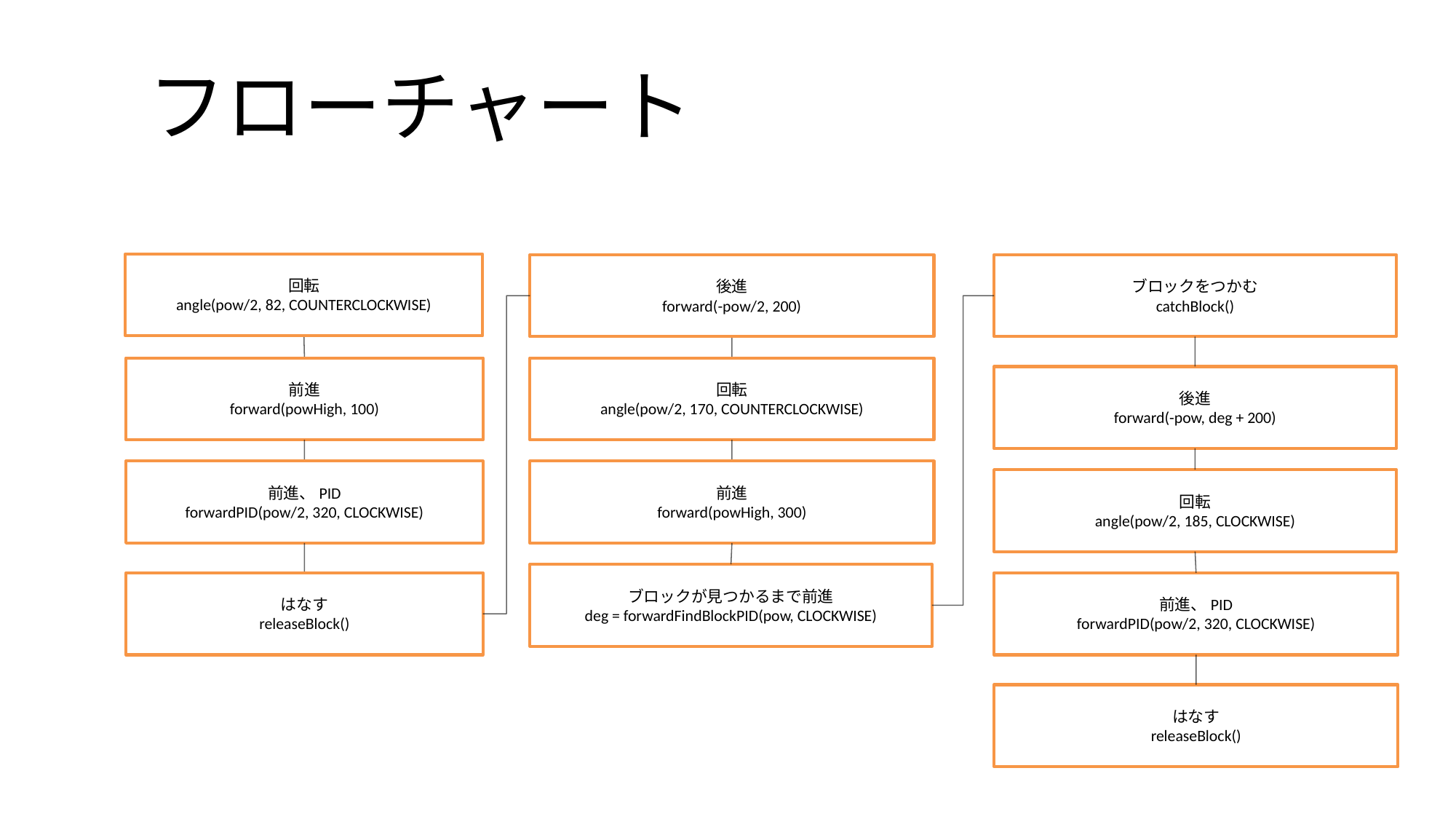

# フローチャート
2つ目
回転
angle(pow/2, 82, COUNTERCLOCKWISE)
後進
forward(-pow/2, 200)
ブロックをつかむ
catchBlock()
前進
forward(powHigh, 100)
回転
angle(pow/2, 170, COUNTERCLOCKWISE)
後進
forward(-pow, deg + 200)
前進、PID
forwardPID(pow/2, 320, CLOCKWISE)
前進
forward(powHigh, 300)
回転
angle(pow/2, 185, CLOCKWISE)
ブロックが見つかるまで前進
deg = forwardFindBlockPID(pow, CLOCKWISE)
はなす
releaseBlock()
前進、PID
forwardPID(pow/2, 320, CLOCKWISE)
はなす
releaseBlock()